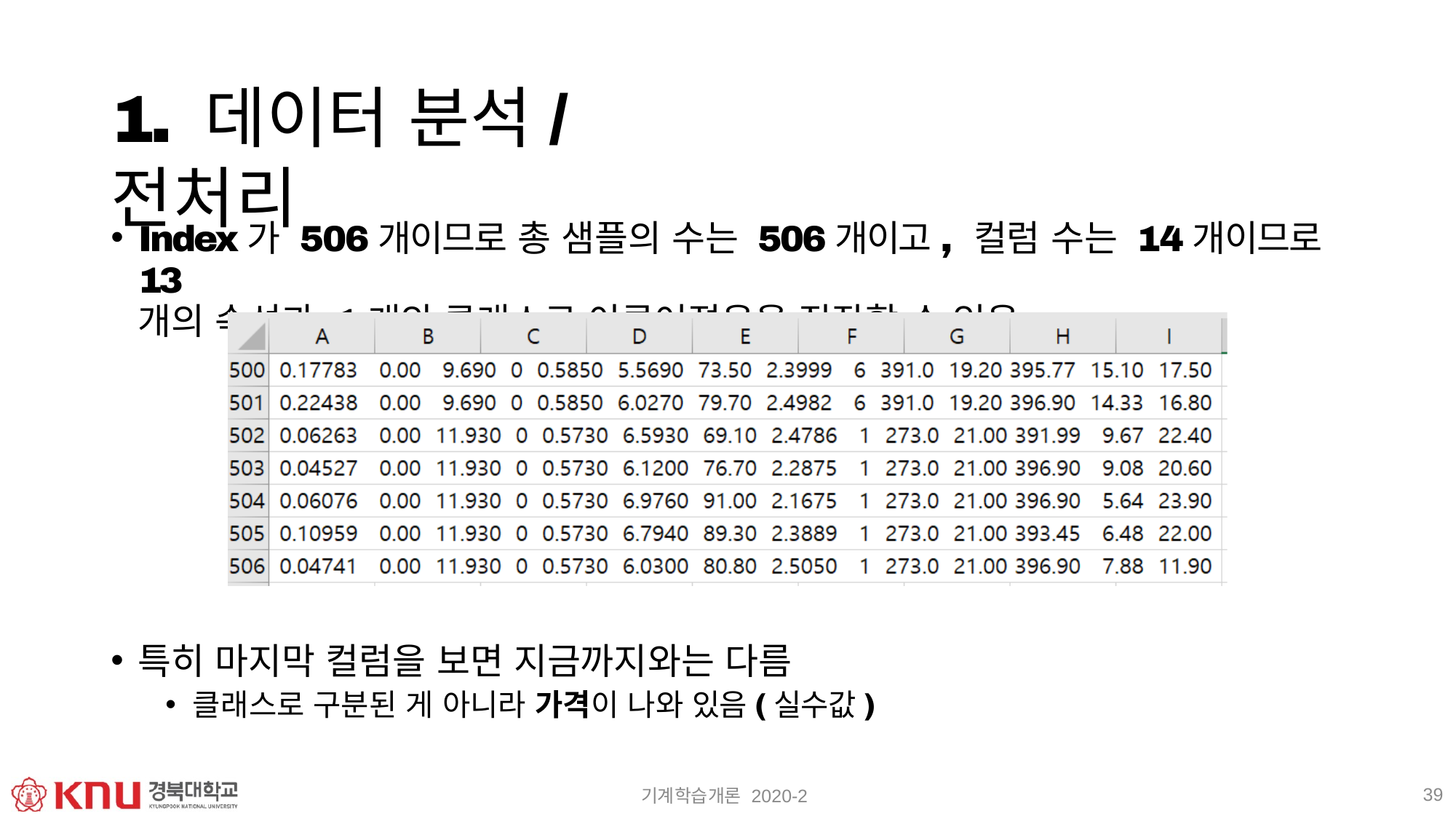

# 1. 데이터 분석/전처리
Index가 506개이므로 총 샘플의 수는 506개이고, 컬럼 수는 14개이므로 13
개의 속성과 1개의 클래스로 이루어졌음을 짐작할 수 있음

특히 마지막 컬럼을 보면 지금까지와는 다름
클래스로 구분된 게 아니라 가격이 나와 있음(실수값)
39
기계학습개론 2020-2